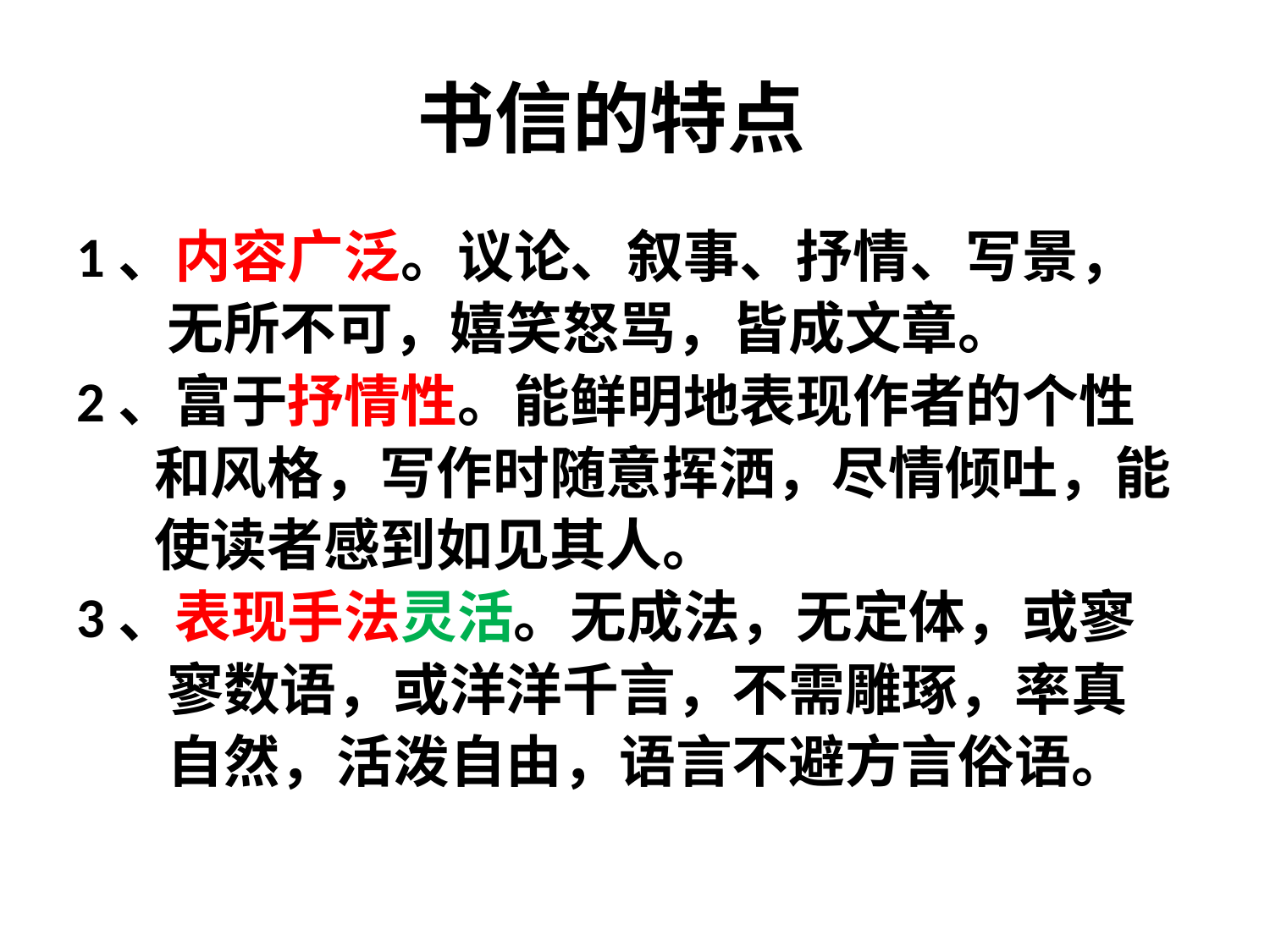

# 书信的特点
1、内容广泛。议论、叙事、抒情、写景，
      无所不可，嬉笑怒骂，皆成文章。
2、富于抒情性。能鲜明地表现作者的个性
     和风格，写作时随意挥洒，尽情倾吐，能
     使读者感到如见其人。
3、表现手法灵活。无成法，无定体，或寥
      寥数语，或洋洋千言，不需雕琢，率真
      自然，活泼自由，语言不避方言俗语。